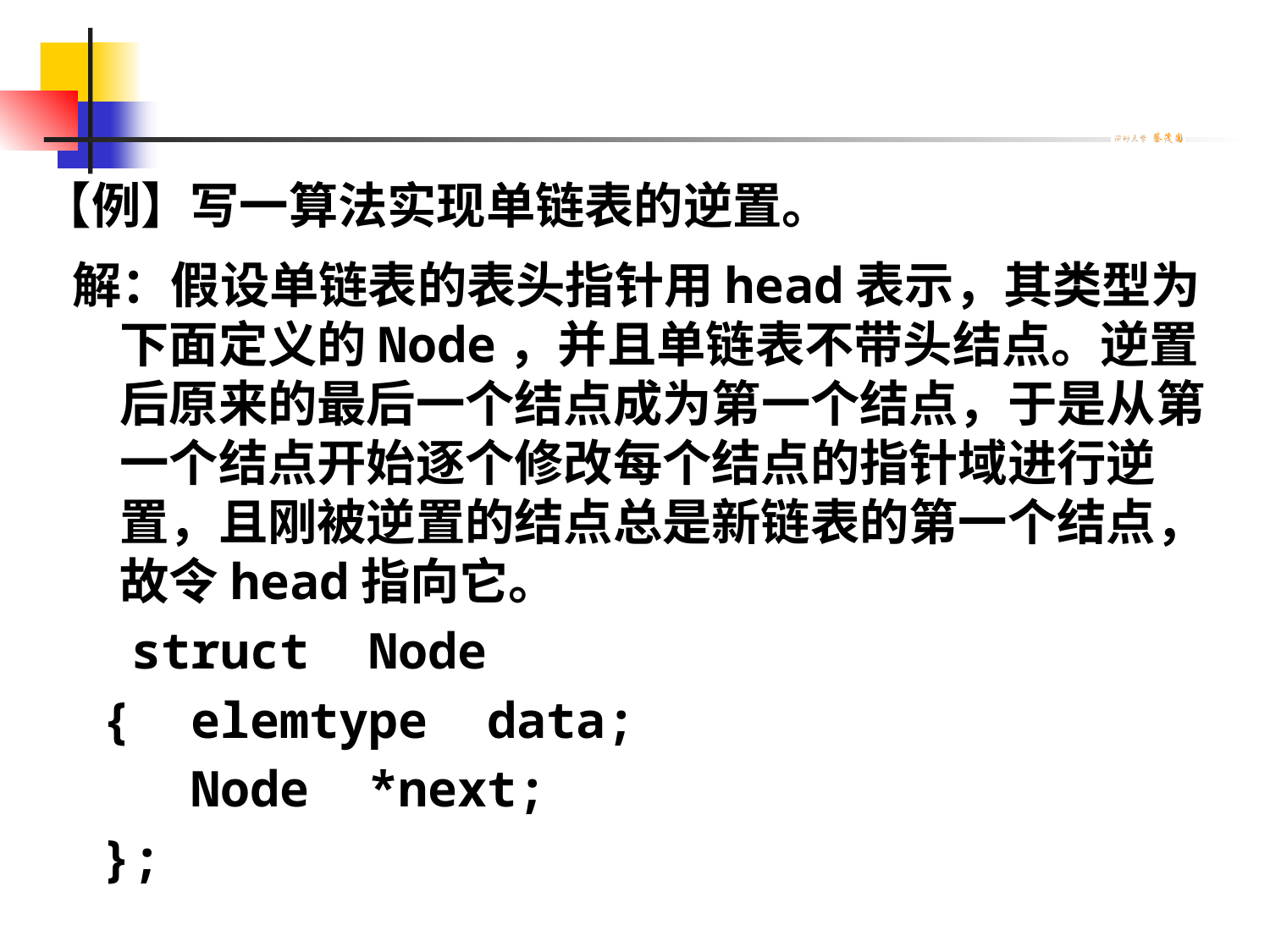

#
【例】写一算法实现单链表的逆置。
解：假设单链表的表头指针用head表示，其类型为下面定义的Node，并且单链表不带头结点。逆置后原来的最后一个结点成为第一个结点，于是从第一个结点开始逐个修改每个结点的指针域进行逆置，且刚被逆置的结点总是新链表的第一个结点，故令head指向它。
  struct  Node
 {  elemtype  data;
    Node  *next;
 };